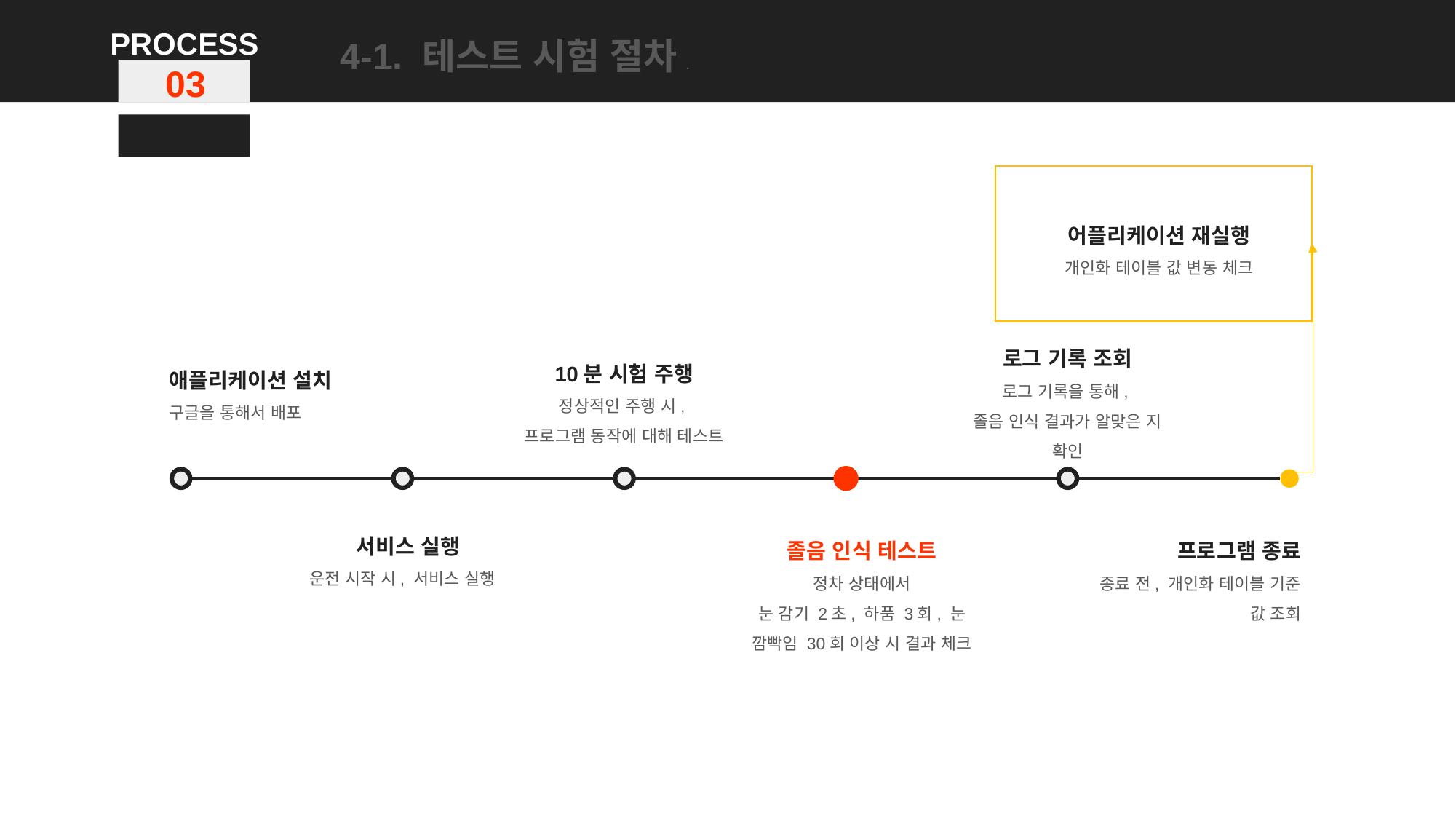

PROCESS
4-1. 테스트 시험 절차.
03

어플리케이션 재실행
개인화 테이블 값 변동 체크
로그 기록 조회
로그 기록을 통해,
졸음 인식 결과가 알맞은 지 확인
10분 시험 주행
정상적인 주행 시,
프로그램 동작에 대해 테스트
애플리케이션 설치
구글을 통해서 배포

 서비스 실행
운전 시작 시, 서비스 실행
프로그램 종료
종료 전, 개인화 테이블 기준 값 조회
졸음 인식 테스트
정차 상태에서
눈 감기 2초, 하품 3회, 눈 깜빡임 30회 이상 시 결과 체크